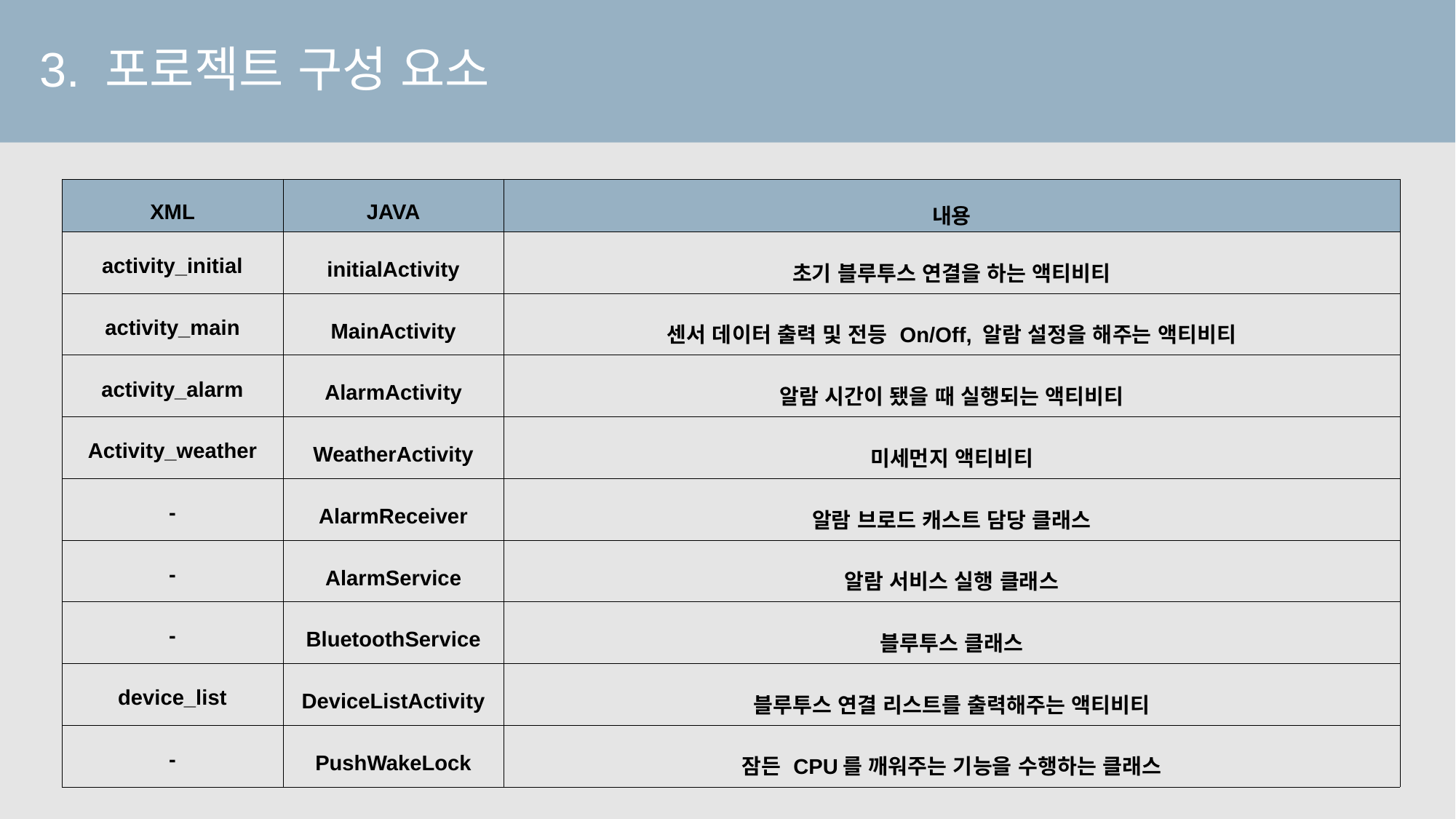

# 3. 포로젝트 구성 요소
| XML | JAVA | 내용 |
| --- | --- | --- |
| activity\_initial | initialActivity | 초기 블루투스 연결을 하는 액티비티 |
| activity\_main | MainActivity | 센서 데이터 출력 및 전등 On/Off, 알람 설정을 해주는 액티비티 |
| activity\_alarm | AlarmActivity | 알람 시간이 됐을 때 실행되는 액티비티 |
| Activity\_weather | WeatherActivity | 미세먼지 액티비티 |
| - | AlarmReceiver | 알람 브로드 캐스트 담당 클래스 |
| - | AlarmService | 알람 서비스 실행 클래스 |
| - | BluetoothService | 블루투스 클래스 |
| device\_list | DeviceListActivity | 블루투스 연결 리스트를 출력해주는 액티비티 |
| - | PushWakeLock | 잠든 CPU를 깨워주는 기능을 수행하는 클래스 |